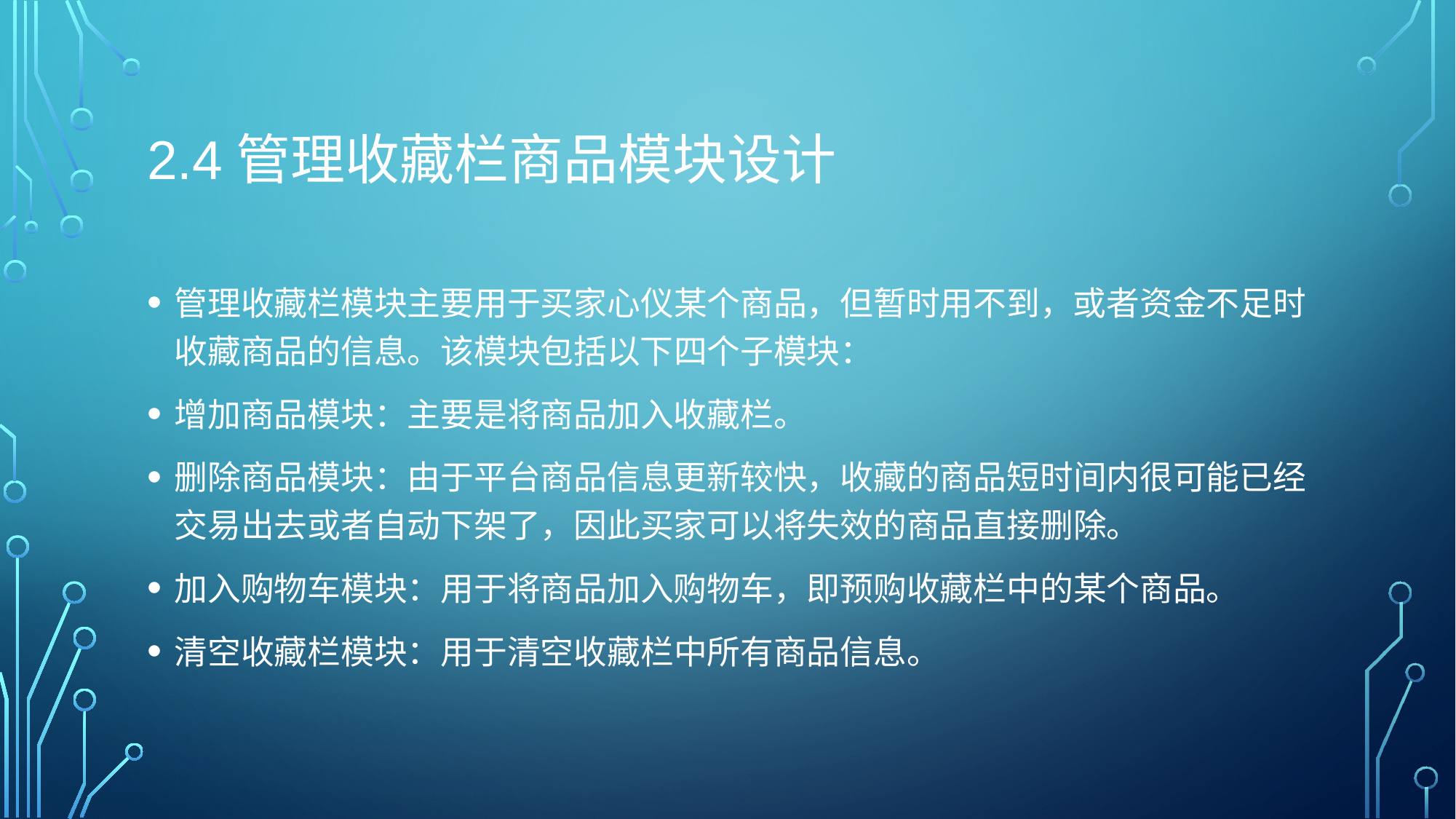

# 2.4管理收藏栏商品模块设计
管理收藏栏模块主要用于买家心仪某个商品，但暂时用不到，或者资金不足时收藏商品的信息。该模块包括以下四个子模块：
增加商品模块：主要是将商品加入收藏栏。
删除商品模块：由于平台商品信息更新较快，收藏的商品短时间内很可能已经交易出去或者自动下架了，因此买家可以将失效的商品直接删除。
加入购物车模块：用于将商品加入购物车，即预购收藏栏中的某个商品。
清空收藏栏模块：用于清空收藏栏中所有商品信息。